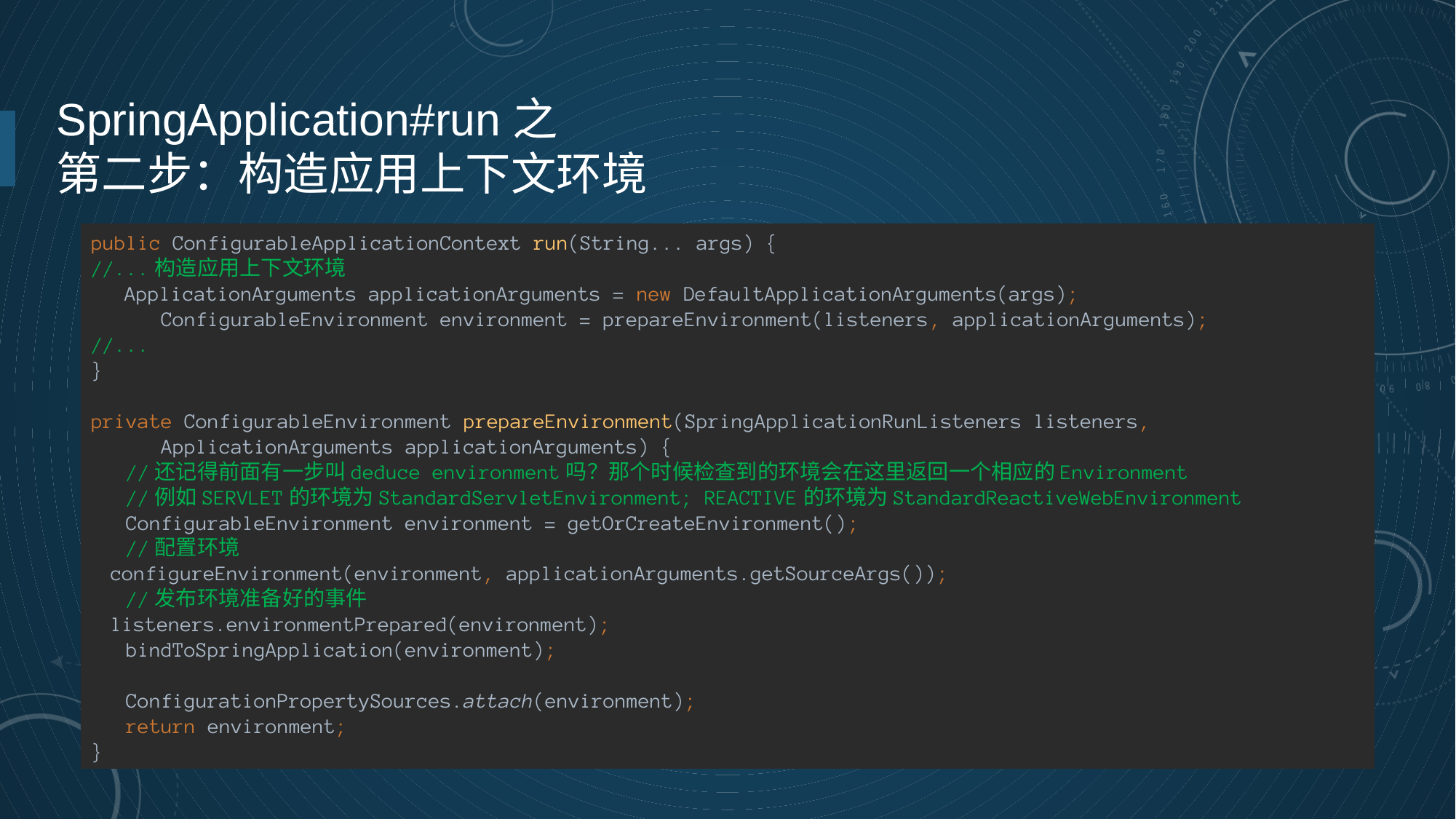

# SpringApplication#run之 第二步：构造应用上下文环境
public ConfigurableApplicationContext run(String... args) {
//...构造应用上下文环境
      ApplicationArguments applicationArguments = new DefaultApplicationArguments(args);
      ConfigurableEnvironment environment = prepareEnvironment(listeners, applicationArguments);
//...
}

private ConfigurableEnvironment prepareEnvironment(SpringApplicationRunListeners listeners,
      ApplicationArguments applicationArguments) {
   //还记得前面有一步叫deduce environment吗？那个时候检查到的环境会在这里返回一个相应的Environment
   //例如SERVLET的环境为StandardServletEnvironment; REACTIVE的环境为StandardReactiveWebEnvironment
   ConfigurableEnvironment environment = getOrCreateEnvironment();
   //配置环境
   configureEnvironment(environment, applicationArguments.getSourceArgs());
   //发布环境准备好的事件
   listeners.environmentPrepared(environment);
   bindToSpringApplication(environment);
   ConfigurationPropertySources.attach(environment);
   return environment;
}